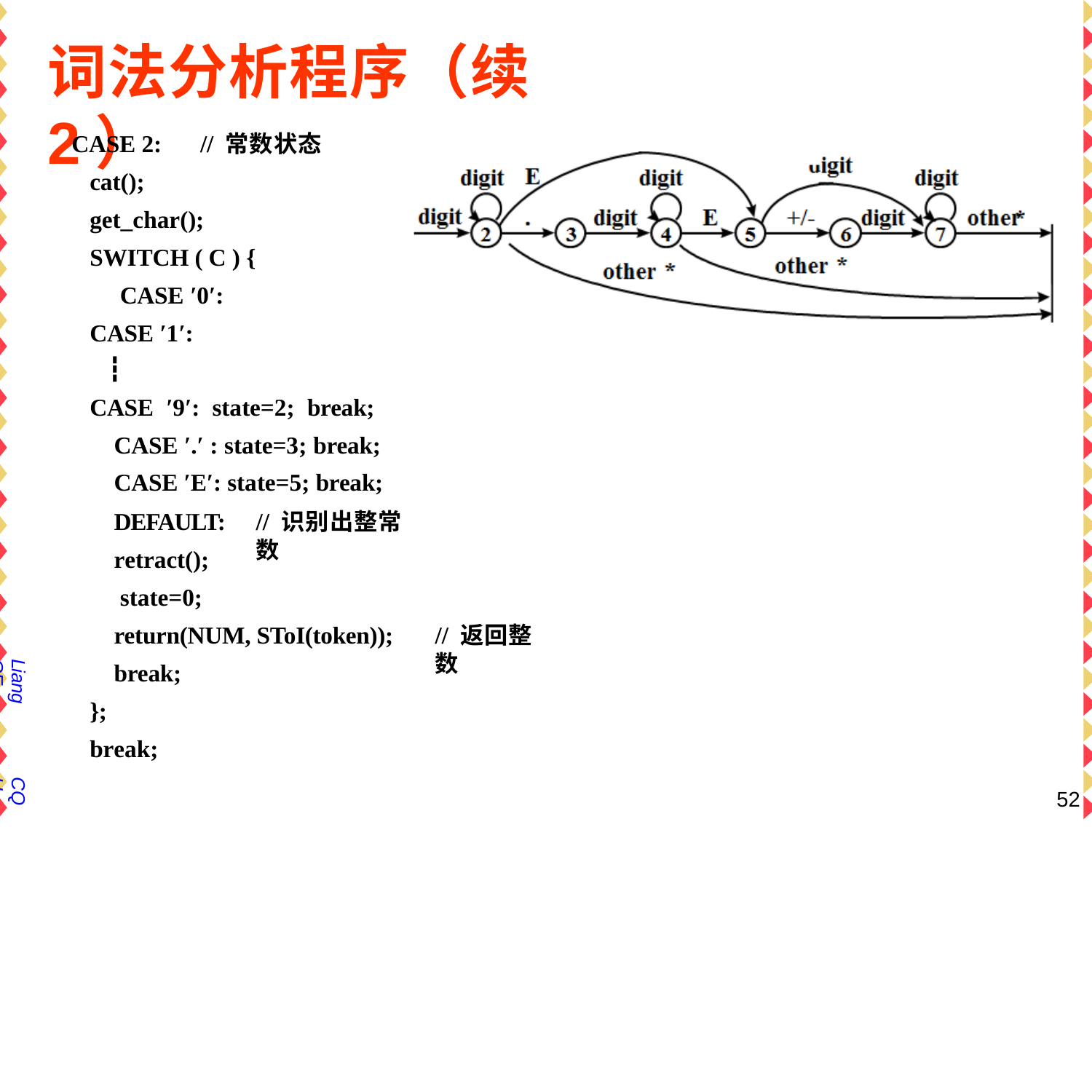

# 词法分析程序（续2）
CASE 2:	// 常数状态
cat();  get_char();
SWITCH ( C ) {  CASE ′0′:
CASE ′1′:
┇
CASE ′9′: state=2; break;  CASE ′.′ : state=3; break;  CASE ′E′: state=5; break;

DEFAULT:
retract();  state=0;
// 识别出整常数
return(NUM, SToI(token));  break;
// 返回整数
Liang GE
};
break;
CQU
52